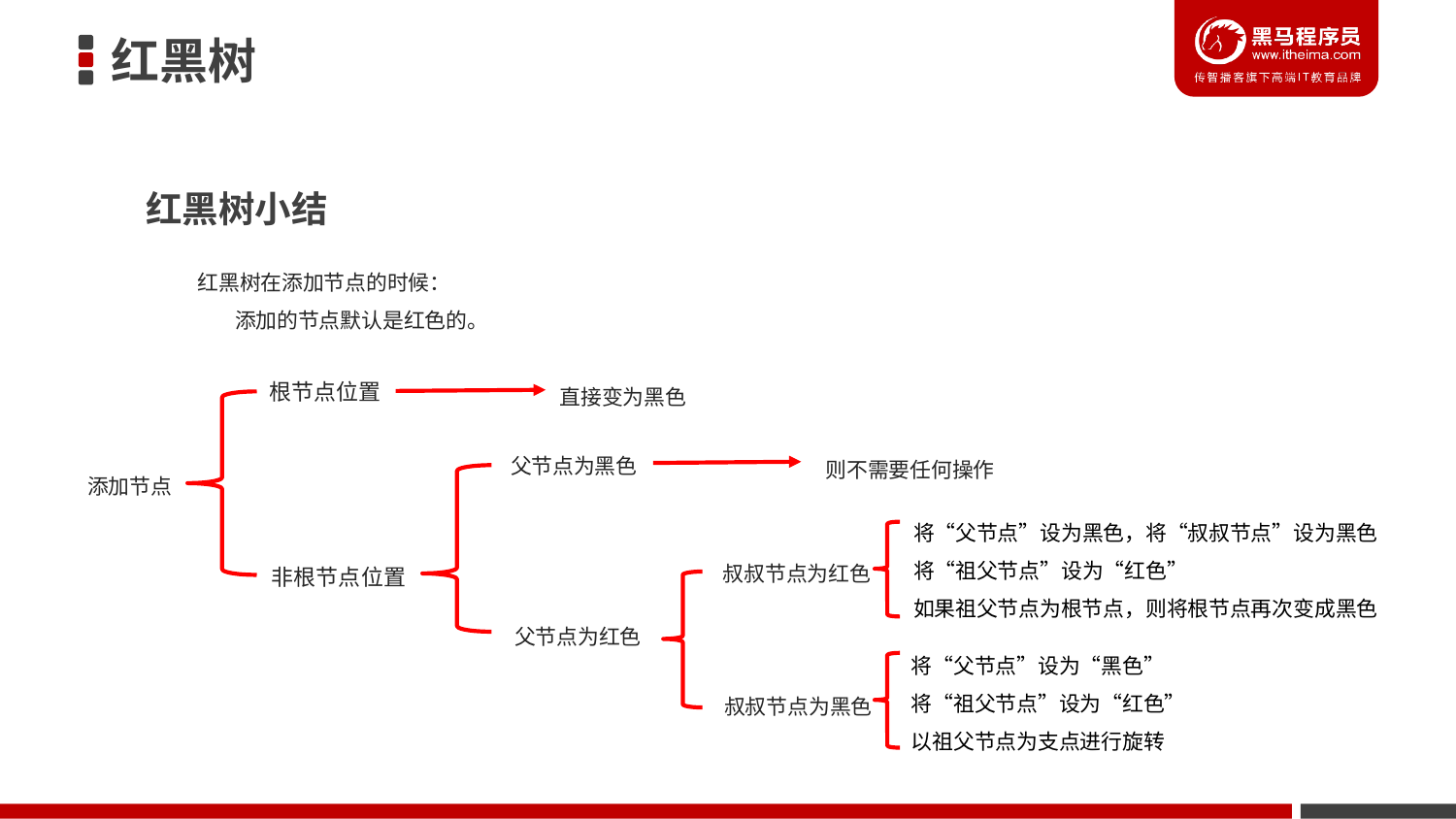

红黑树
红黑树小结
红黑树在添加节点的时候：
       添加的节点默认是红色的。
直接变为黑色
根节点位置

则不需要任何操作
父节点为黑色

添加节点
将“父节点”设为黑色，将“叔叔节点”设为黑色
将“祖父节点”设为“红色”
如果祖父节点为根节点，则将根节点再次变成黑色

叔叔节点为红色
非根节点位置

父节点为红色
将“父节点”设为“黑色”
将“祖父节点”设为“红色”
以祖父节点为支点进行旋转

叔叔节点为黑色